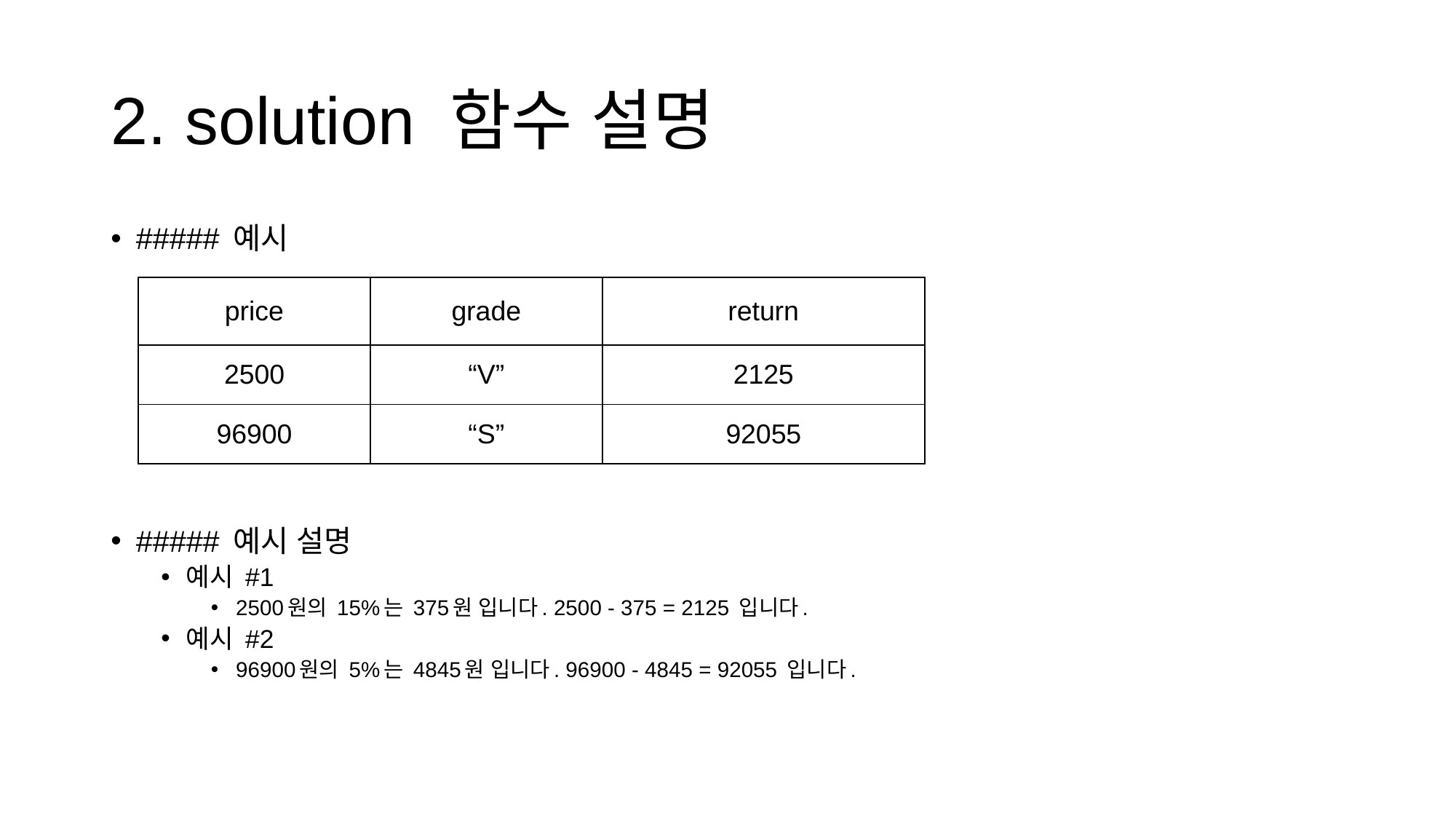

# 2. solution 함수 설명
##### 예시

##### 예시 설명
예시 #1
2500원의 15%는 375원 입니다. 2500 - 375 = 2125 입니다.
예시 #2
96900원의 5%는 4845원 입니다. 96900 - 4845 = 92055 입니다.
| price | grade | return |
| --- | --- | --- |
| 2500 | “V” | 2125 |
| 96900 | “S” | 92055 |